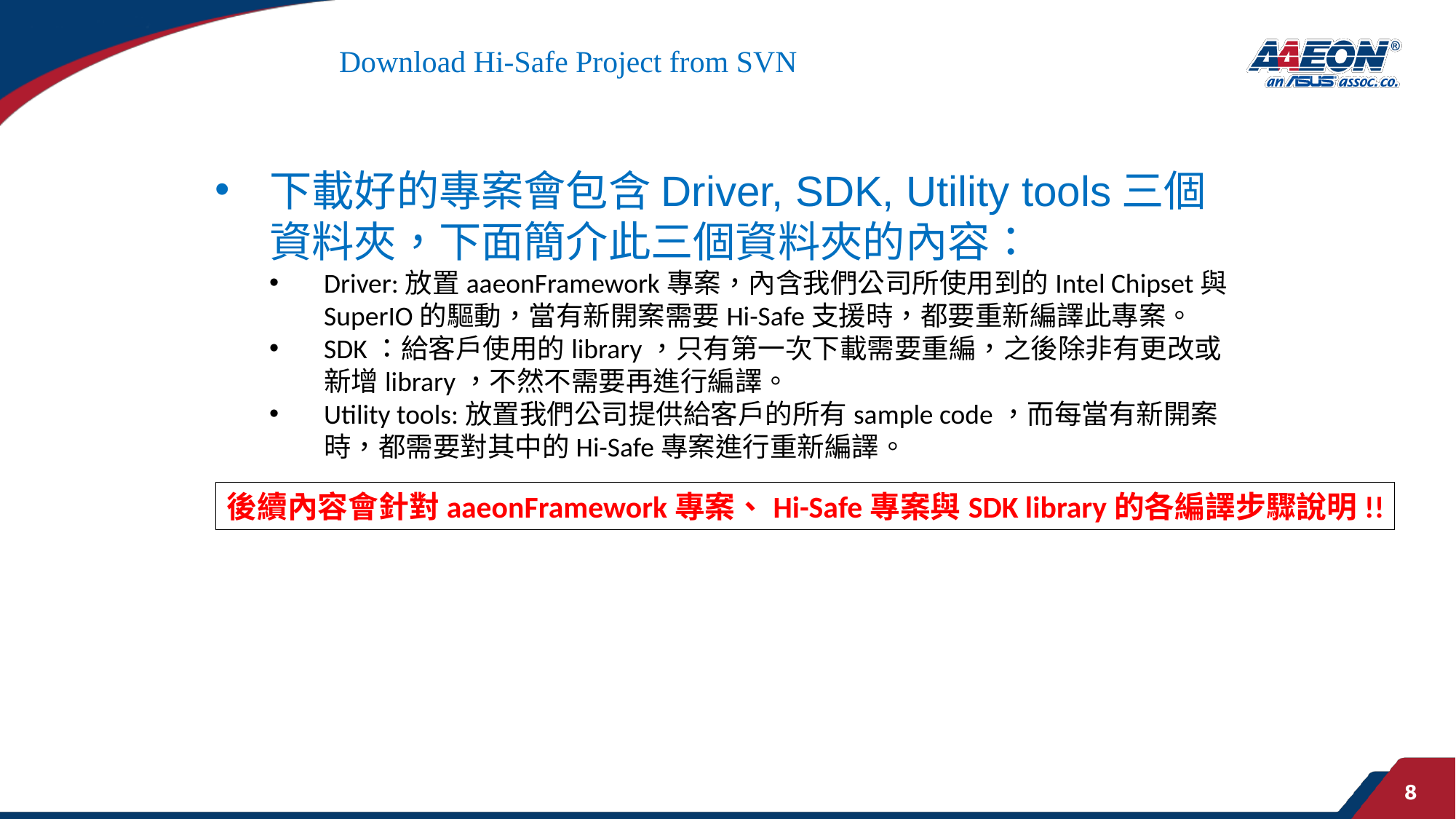

# Download Hi-Safe Project from SVN
下載好的專案會包含Driver, SDK, Utility tools三個資料夾，下面簡介此三個資料夾的內容：
Driver:放置aaeonFramework專案，內含我們公司所使用到的Intel Chipset與SuperIO的驅動，當有新開案需要Hi-Safe支援時，都要重新編譯此專案。
SDK：給客戶使用的library，只有第一次下載需要重編，之後除非有更改或新增library，不然不需要再進行編譯。
Utility tools:放置我們公司提供給客戶的所有sample code，而每當有新開案時，都需要對其中的Hi-Safe專案進行重新編譯。
後續內容會針對aaeonFramework專案、Hi-Safe專案與SDK library的各編譯步驟說明!!
8